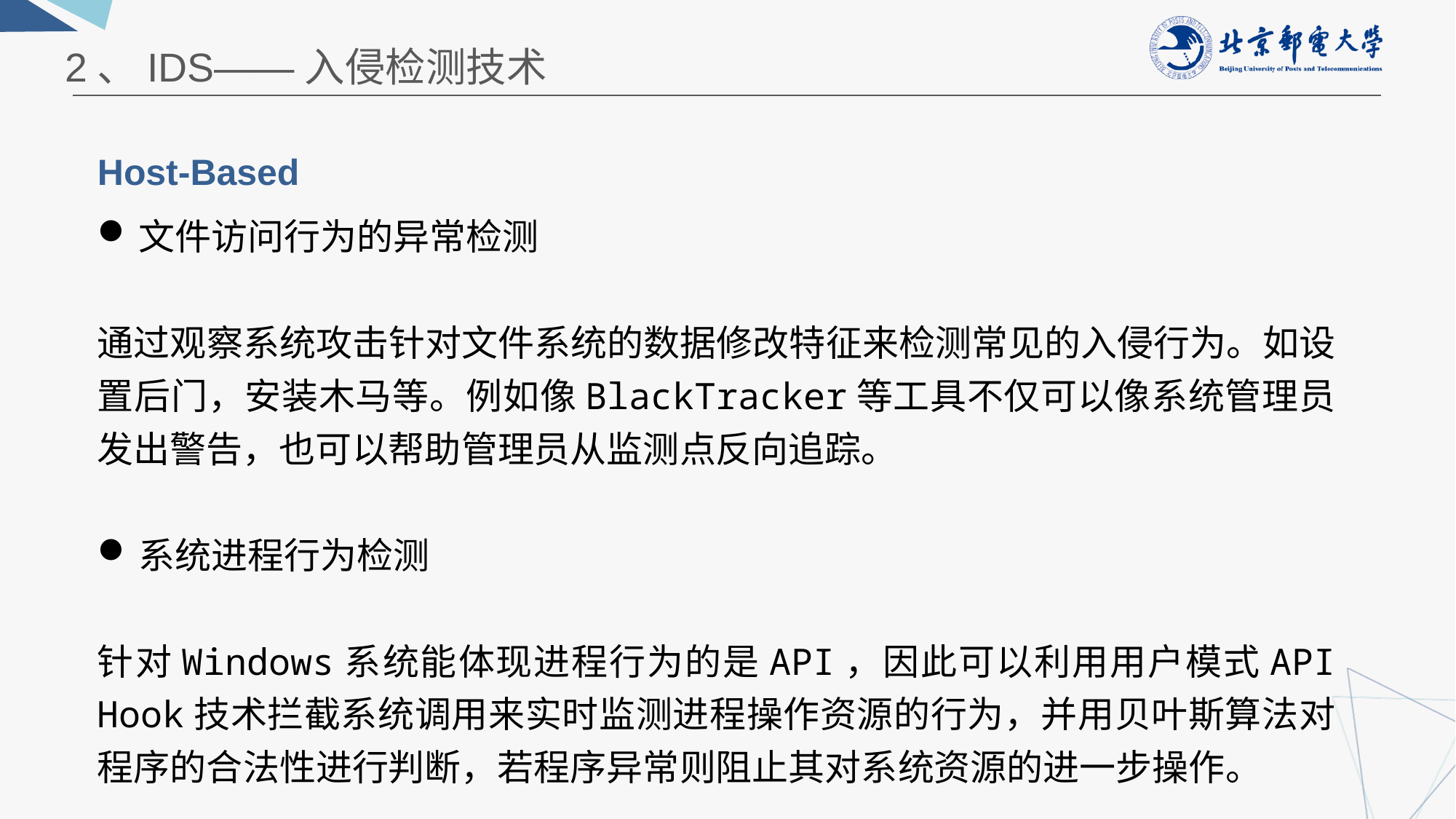

2、IDS——入侵检测技术
Host-Based
文件访问行为的异常检测

通过观察系统攻击针对文件系统的数据修改特征来检测常见的入侵行为。如设置后门，安装木马等。例如像BlackTracker等工具不仅可以像系统管理员发出警告，也可以帮助管理员从监测点反向追踪。

系统进程行为检测

针对Windows系统能体现进程行为的是API，因此可以利用用户模式API Hook技术拦截系统调用来实时监测进程操作资源的行为，并用贝叶斯算法对程序的合法性进行判断，若程序异常则阻止其对系统资源的进一步操作。